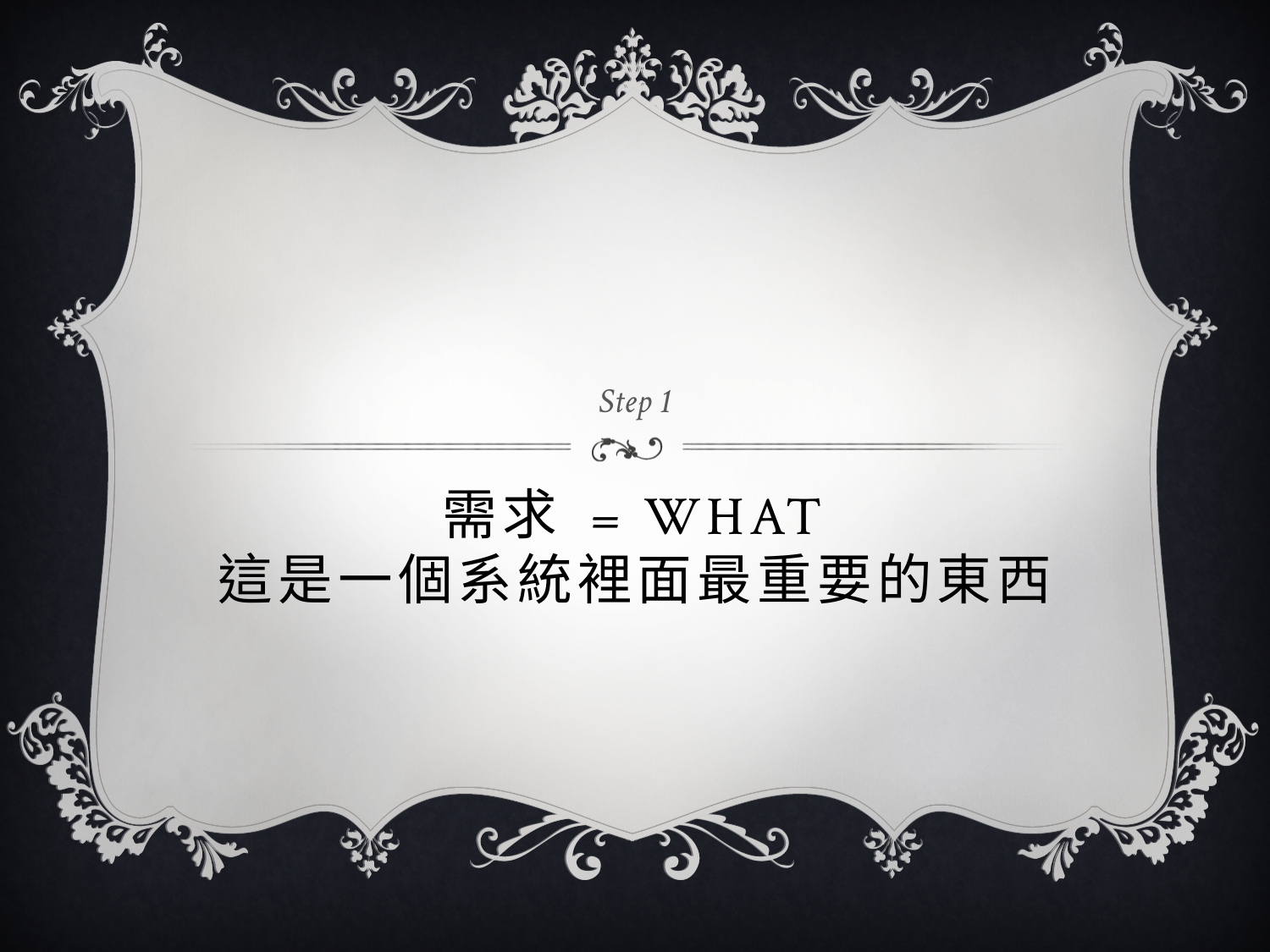

Step 1
# 需求 = What 這是一個系統裡面最重要的東西